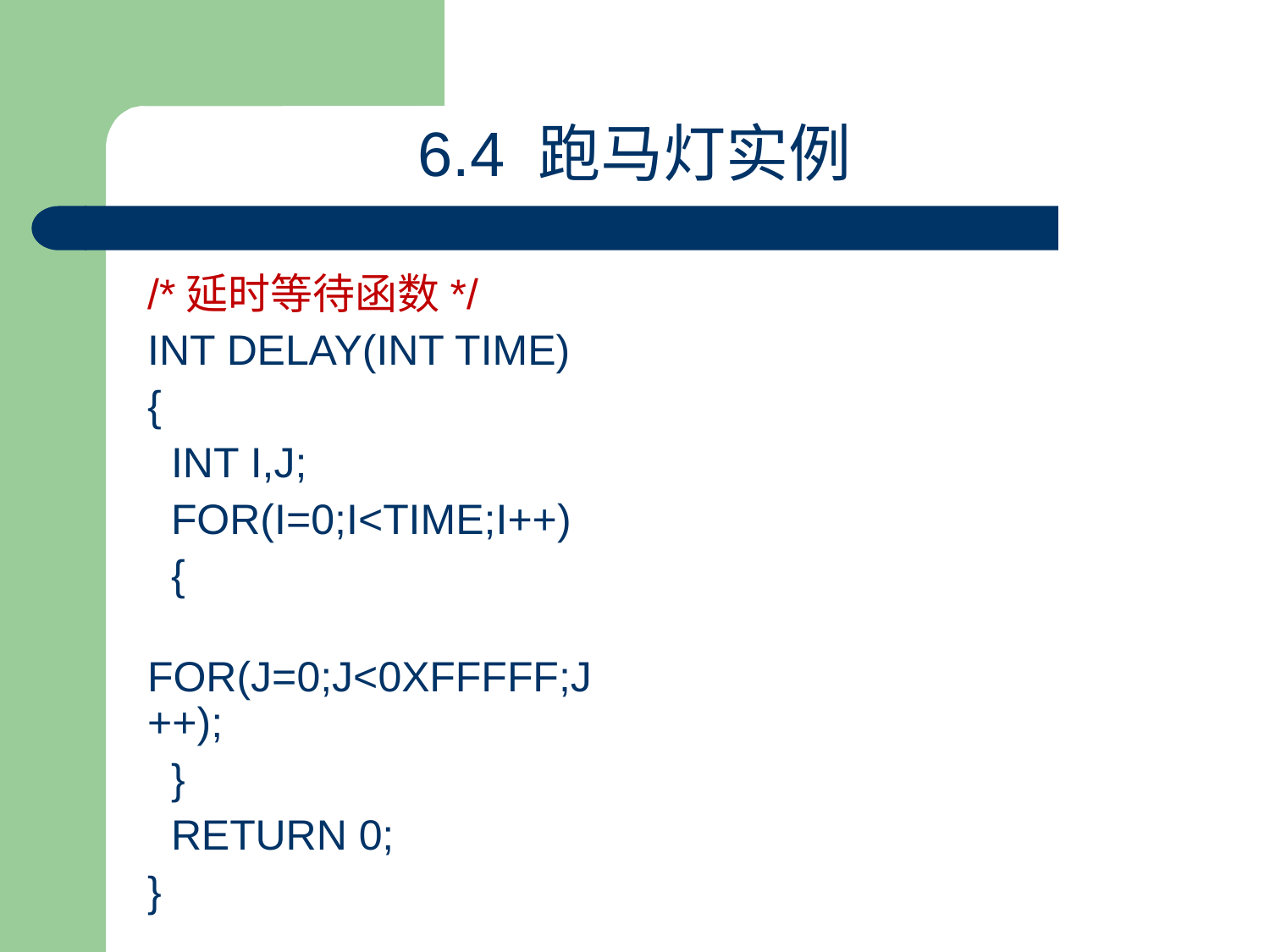

6.4 跑马灯实例
/*延时等待函数*/
int delay(int time)
{
  int i,j;
  for(i=0;i<time;i++)
  {
    for(j=0;j<0xfffff;j++);
  }
  return 0;
}